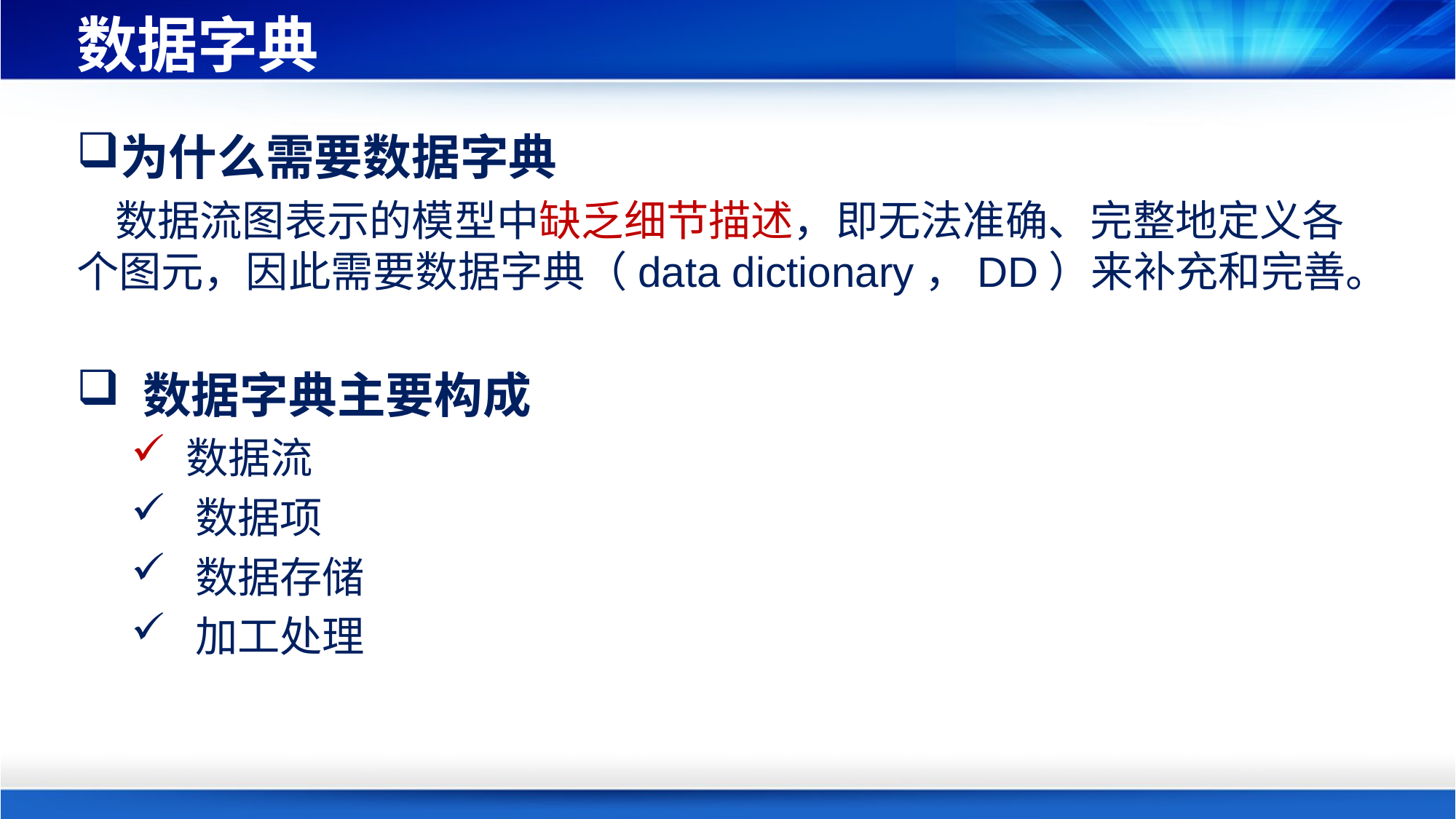

# 数据字典
为什么需要数据字典
   数据流图表示的模型中缺乏细节描述，即无法准确、完整地定义各个图元，因此需要数据字典（data dictionary，DD）来补充和完善。

 数据字典主要构成
 数据流
  数据项
  数据存储
  加工处理